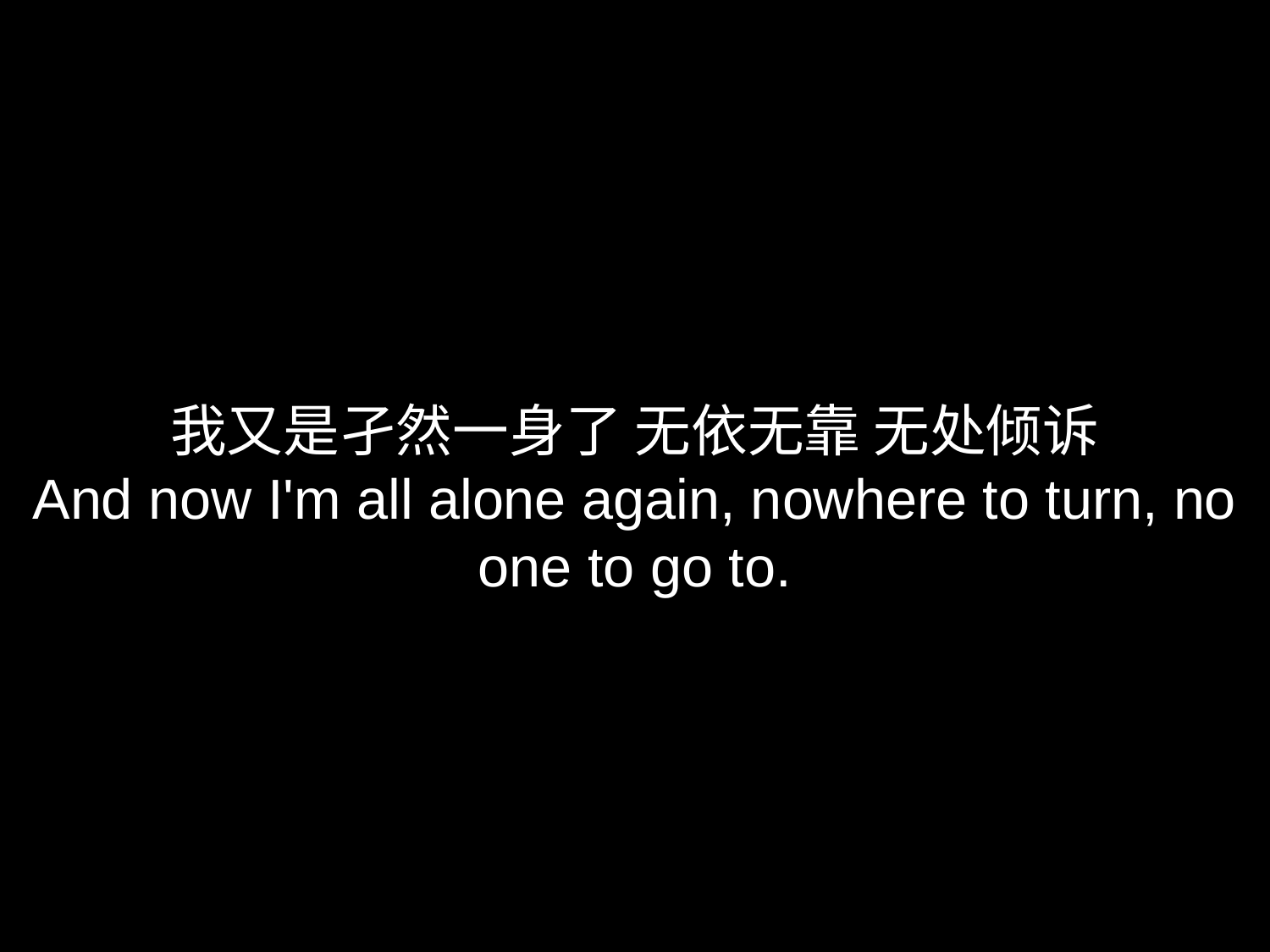

我又是孑然一身了 无依无靠 无处倾诉
And now I'm all alone again, nowhere to turn, no one to go to.